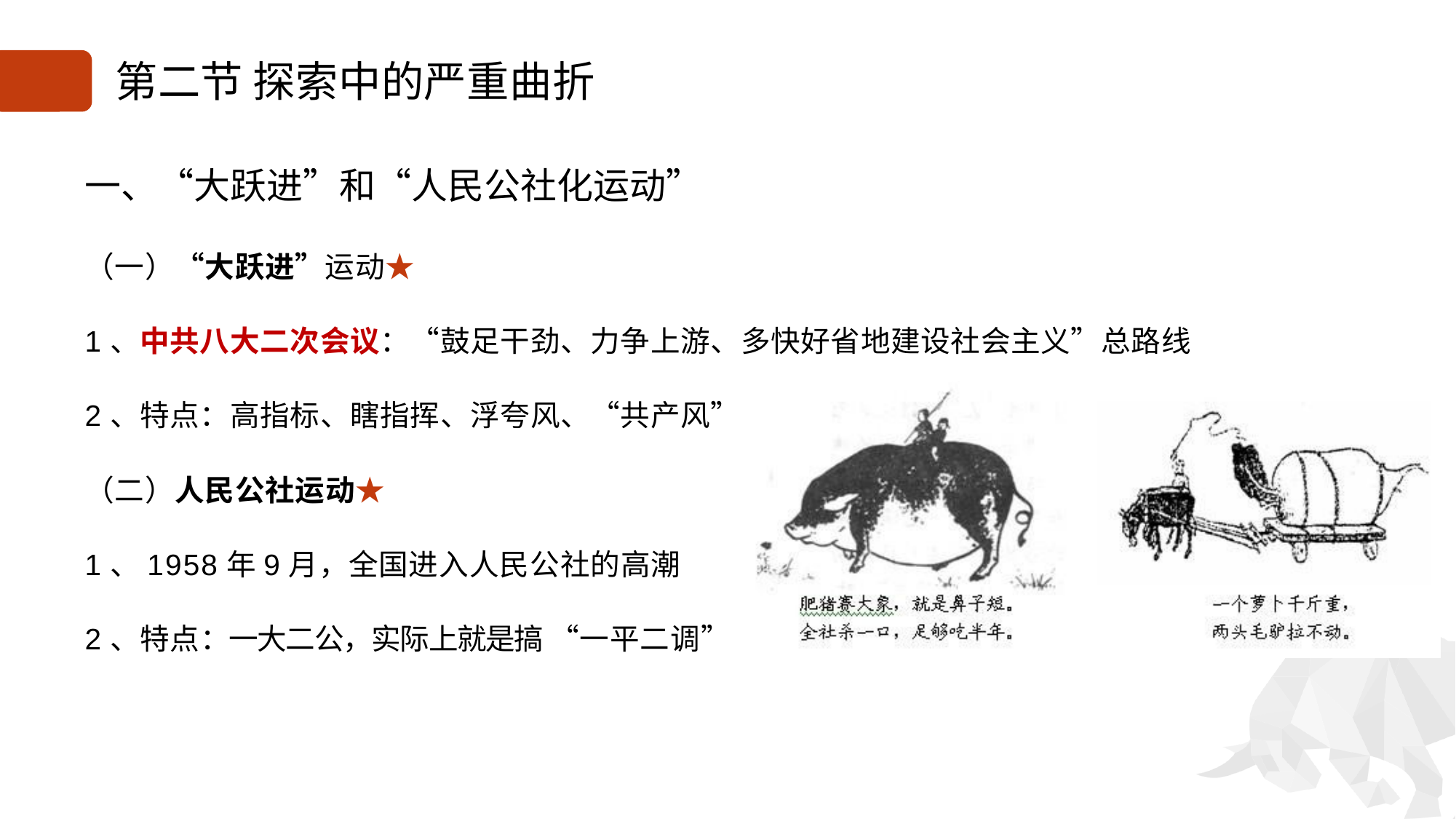

# 第二节 探索中的严重曲折
一、“大跃进”和“人民公社化运动”

（一）“大跃进”运动★

1、中共八大二次会议：“鼓足干劲、力争上游、多快好省地建设社会主义”总路线

2、特点：高指标、瞎指挥、浮夸风、“共产风”

（二）人民公社运动★

1、1958年9月，全国进入人民公社的高潮

2、特点：一大二公，实际上就是搞 “一平二调”